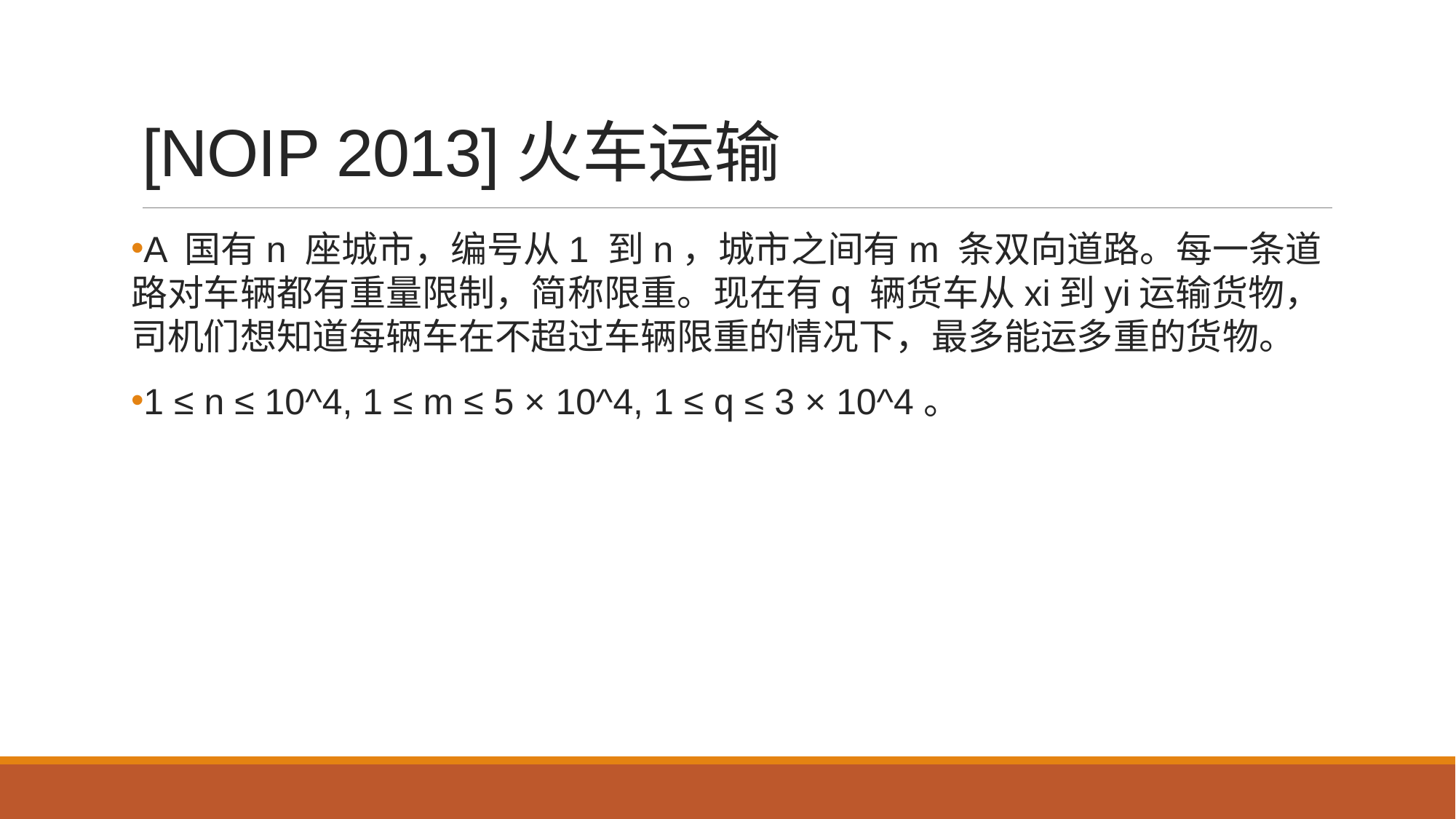

# [NOIP 2013]火车运输
A 国有n 座城市，编号从1 到n，城市之间有m 条双向道路。每一条道路对车辆都有重量限制，简称限重。现在有q 辆货车从xi到yi运输货物，司机们想知道每辆车在不超过车辆限重的情况下，最多能运多重的货物。
1 ≤ n ≤ 10^4, 1 ≤ m ≤ 5 × 10^4, 1 ≤ q ≤ 3 × 10^4。